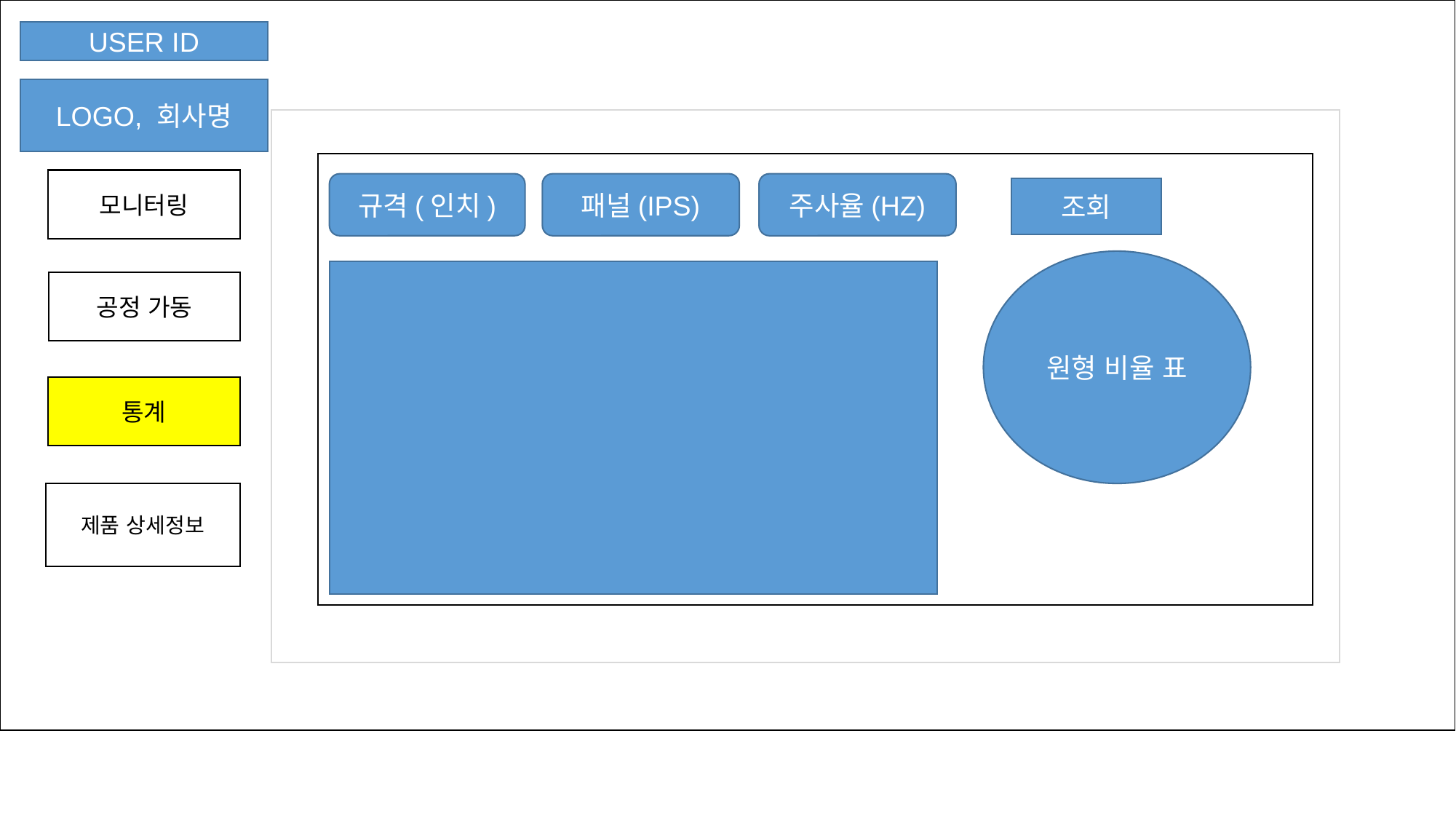

USER ID
LOGO, 회사명

통계 시각화로 표현

정상제품과 불량품

불량품 인치별로
모니터링
규격(인치)
패널(IPS)
주사율(HZ)
조회
원형 비율 표

공정 가동
통계
제품 상세정보